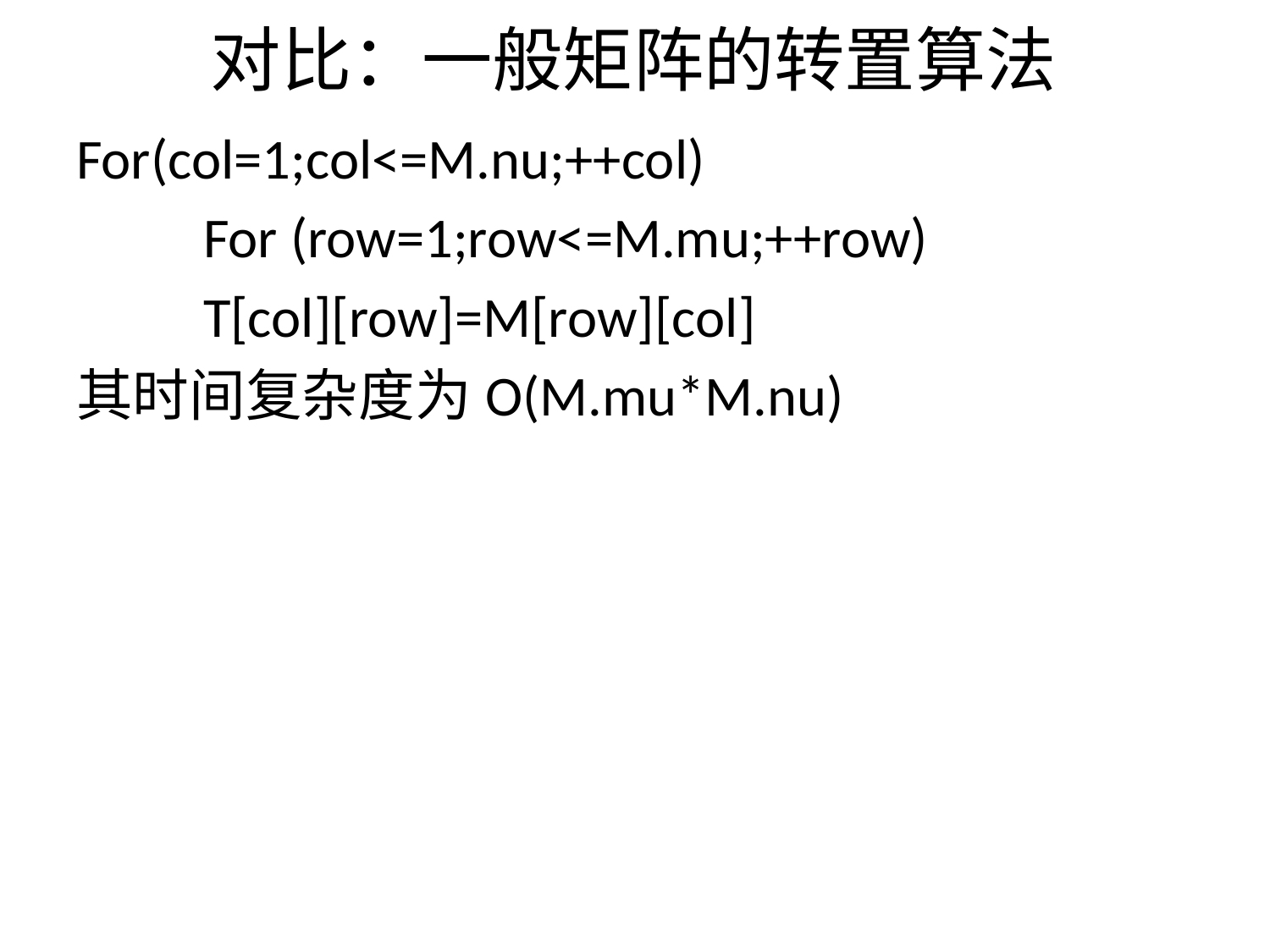

# 对比：一般矩阵的转置算法
For(col=1;col<=M.nu;++col)
	For (row=1;row<=M.mu;++row)
	T[col][row]=M[row][col]
其时间复杂度为O(M.mu*M.nu)